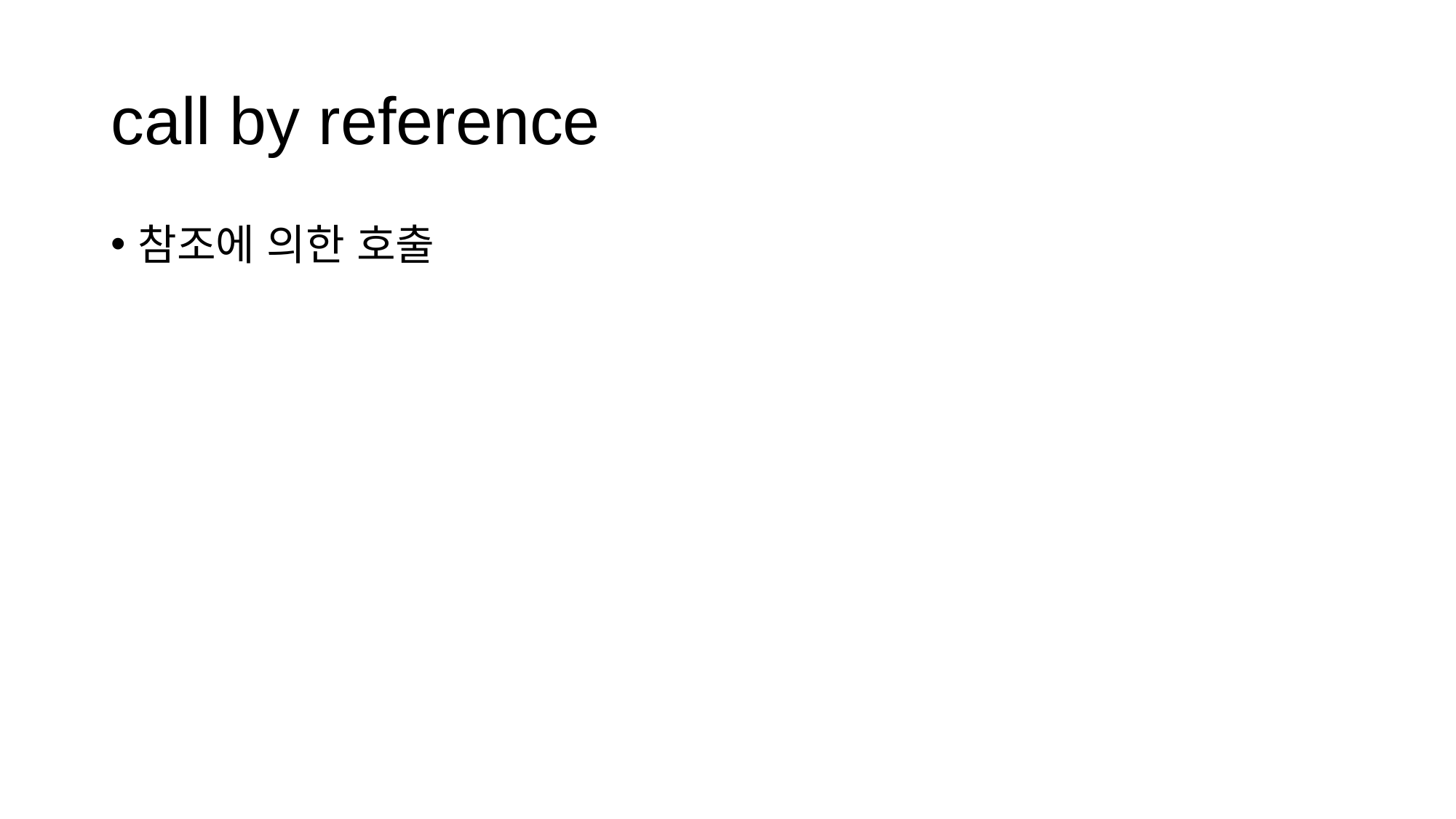

# call by reference
참조에 의한 호출